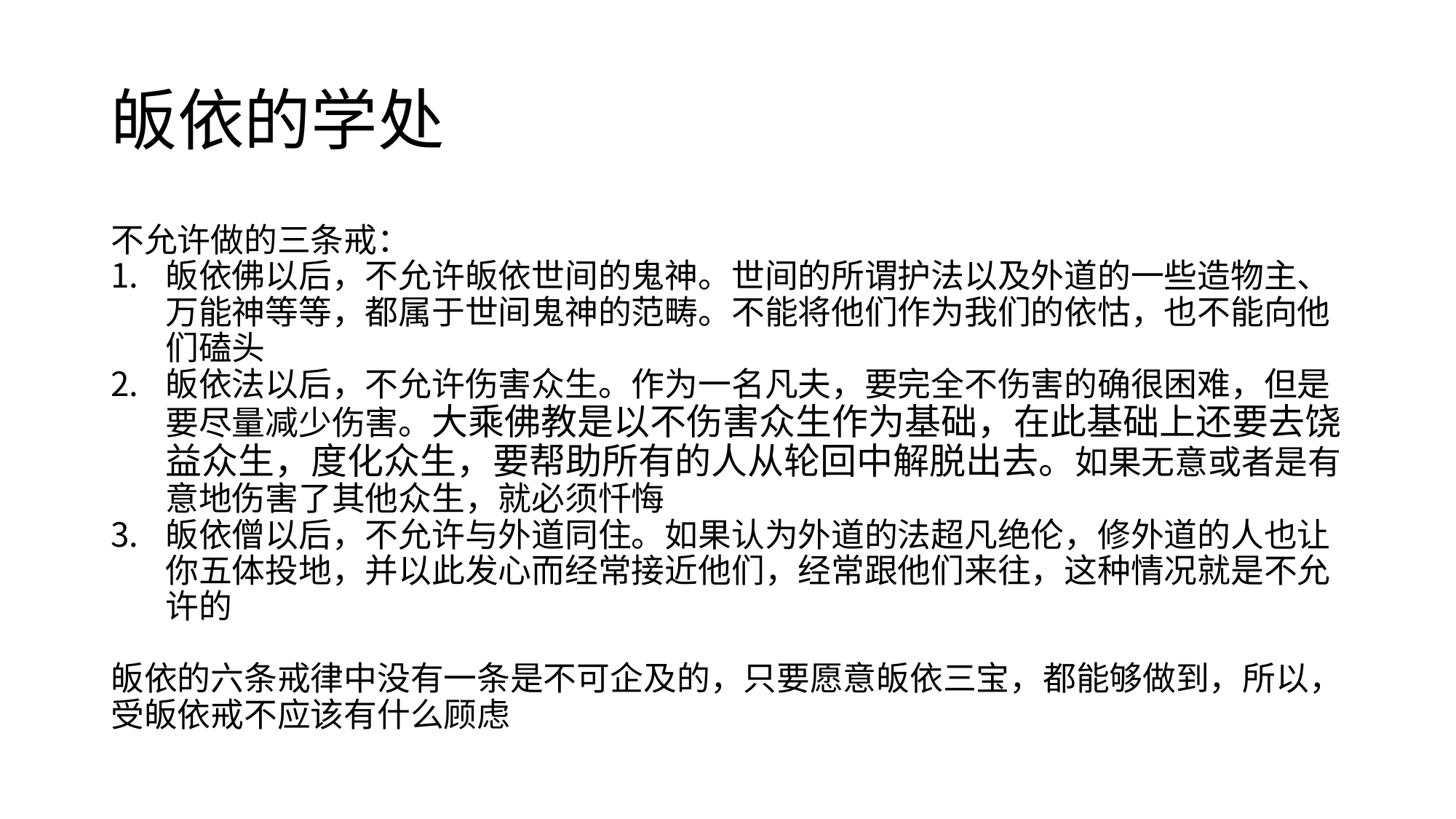

# 皈依的学处
不允许做的三条戒：
皈依佛以后，不允许皈依世间的鬼神。世间的所谓护法以及外道的一些造物主、万能神等等，都属于世间鬼神的范畴。不能将他们作为我们的依怙，也不能向他们磕头
皈依法以后，不允许伤害众生。作为一名凡夫，要完全不伤害的确很困难，但是要尽量减少伤害。大乘佛教是以不伤害众生作为基础，在此基础上还要去饶益众生，度化众生，要帮助所有的人从轮回中解脱出去。如果无意或者是有意地伤害了其他众生，就必须忏悔
皈依僧以后，不允许与外道同住。如果认为外道的法超凡绝伦，修外道的人也让你五体投地，并以此发心而经常接近他们，经常跟他们来往，这种情况就是不允许的

皈依的六条戒律中没有一条是不可企及的，只要愿意皈依三宝，都能够做到，所以，受皈依戒不应该有什么顾虑